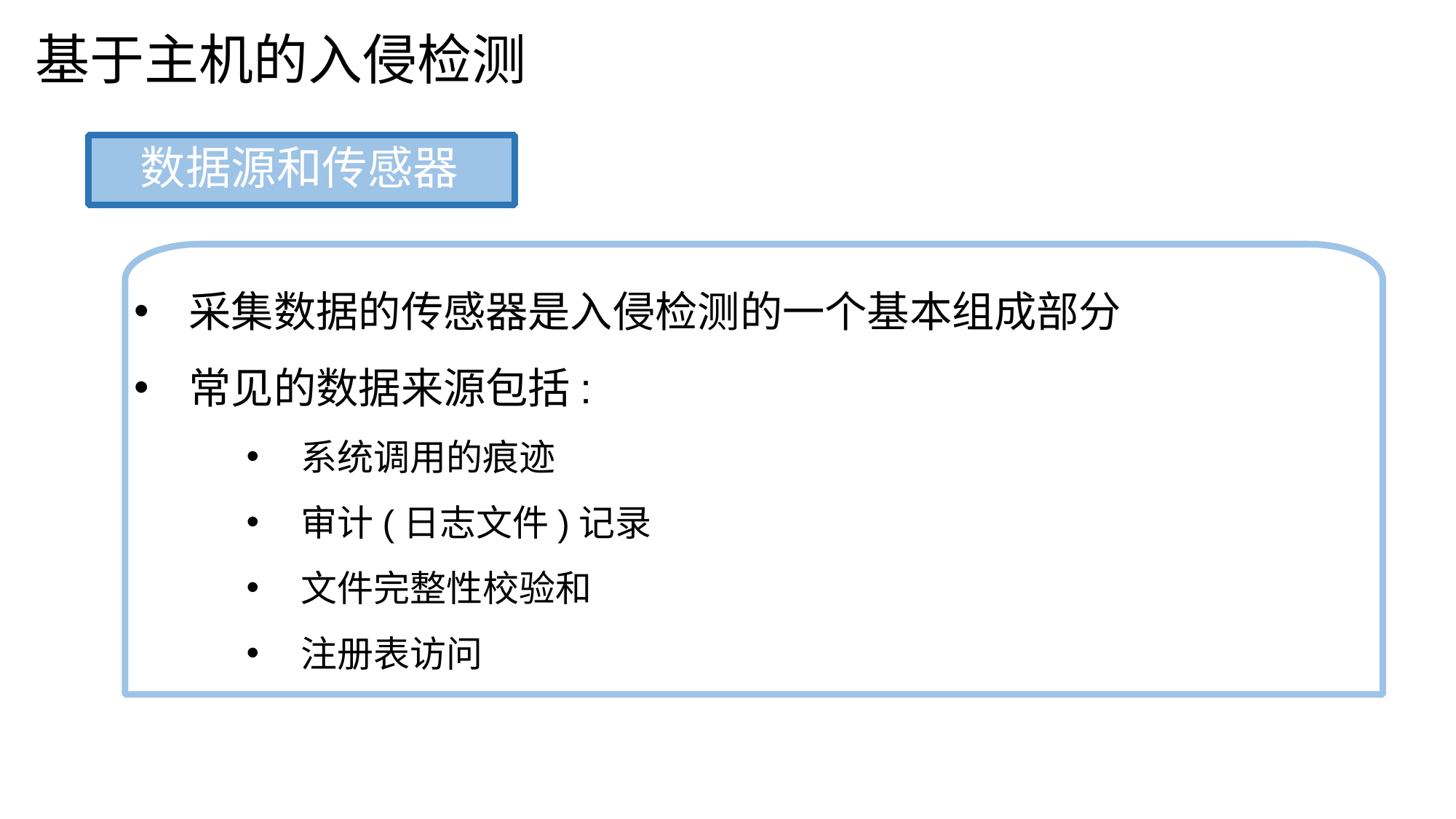

基于主机的入侵检测
数据源和传感器
采集数据的传感器是入侵检测的一个基本组成部分
常见的数据来源包括:
系统调用的痕迹
审计(日志文件)记录
文件完整性校验和
注册表访问